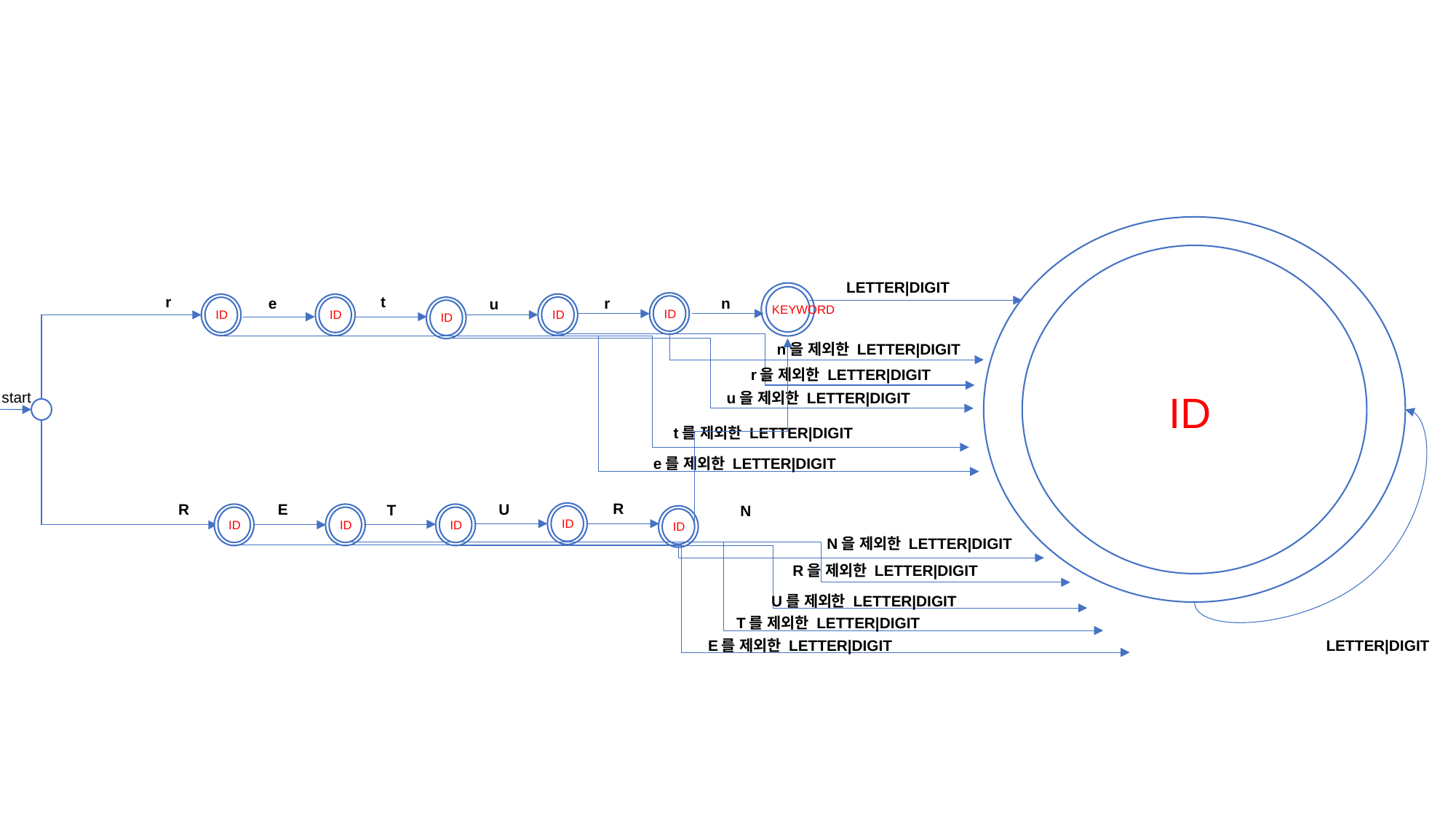

ID
LETTER|DIGIT

KEYWORD
r
t
r
e
n
u

ID

ID

ID

ID

ID
n을 제외한 LETTER|DIGIT
r을 제외한 LETTER|DIGIT
start
u을 제외한 LETTER|DIGIT

t를 제외한 LETTER|DIGIT
e를 제외한 LETTER|DIGIT
R
U
R
E
T
N

ID

ID

ID

ID

ID
N을 제외한 LETTER|DIGIT
R을 제외한 LETTER|DIGIT
U를 제외한 LETTER|DIGIT
T를 제외한 LETTER|DIGIT
E를 제외한 LETTER|DIGIT
LETTER|DIGIT